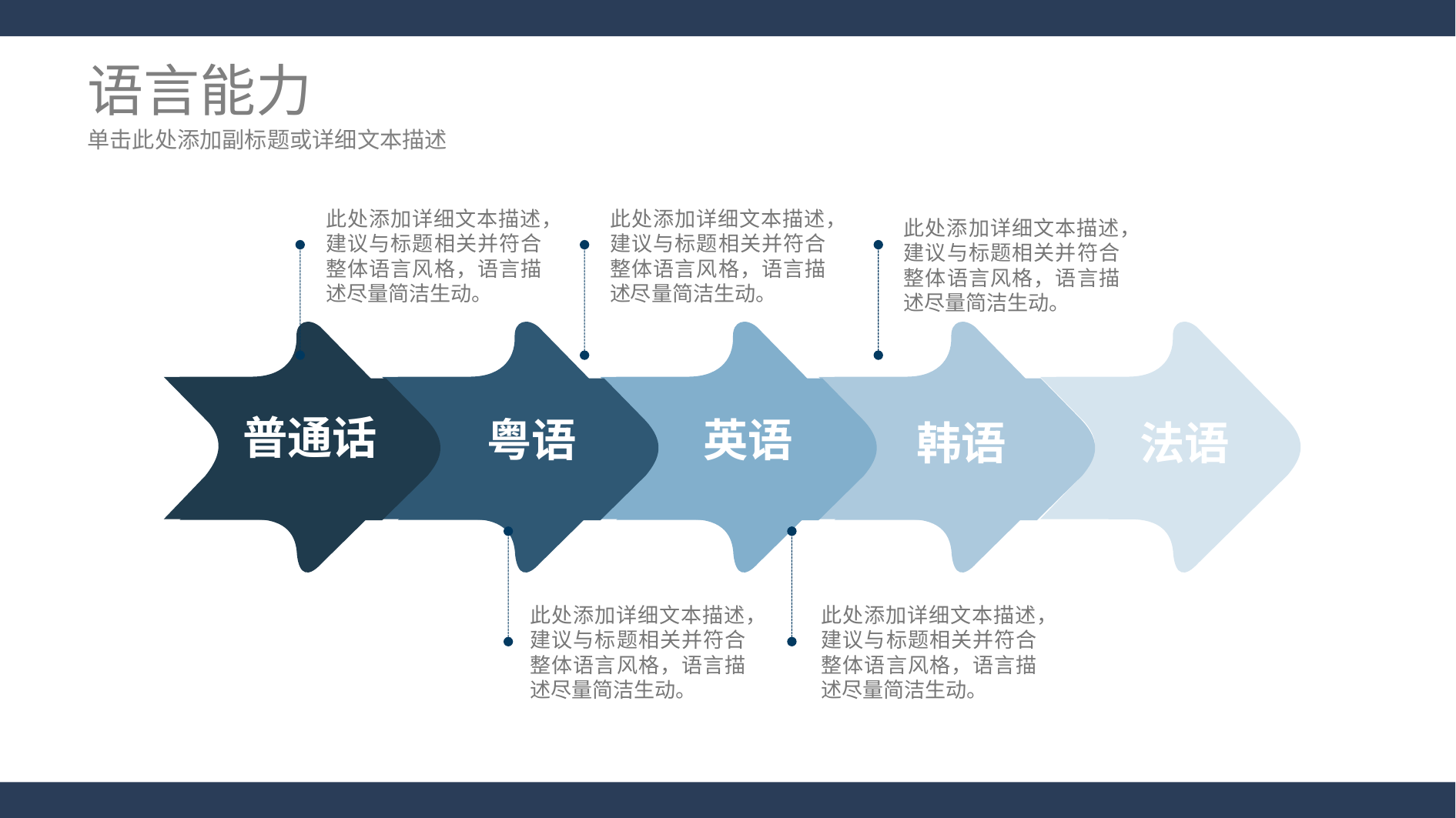

语言能力
单击此处添加副标题或详细文本描述
此处添加详细文本描述，建议与标题相关并符合整体语言风格，语言描述尽量简洁生动。
此处添加详细文本描述，建议与标题相关并符合整体语言风格，语言描述尽量简洁生动。
此处添加详细文本描述，建议与标题相关并符合整体语言风格，语言描述尽量简洁生动。

普通话

粤语

英语

韩语

法语
此处添加详细文本描述，建议与标题相关并符合整体语言风格，语言描述尽量简洁生动。
此处添加详细文本描述，建议与标题相关并符合整体语言风格，语言描述尽量简洁生动。